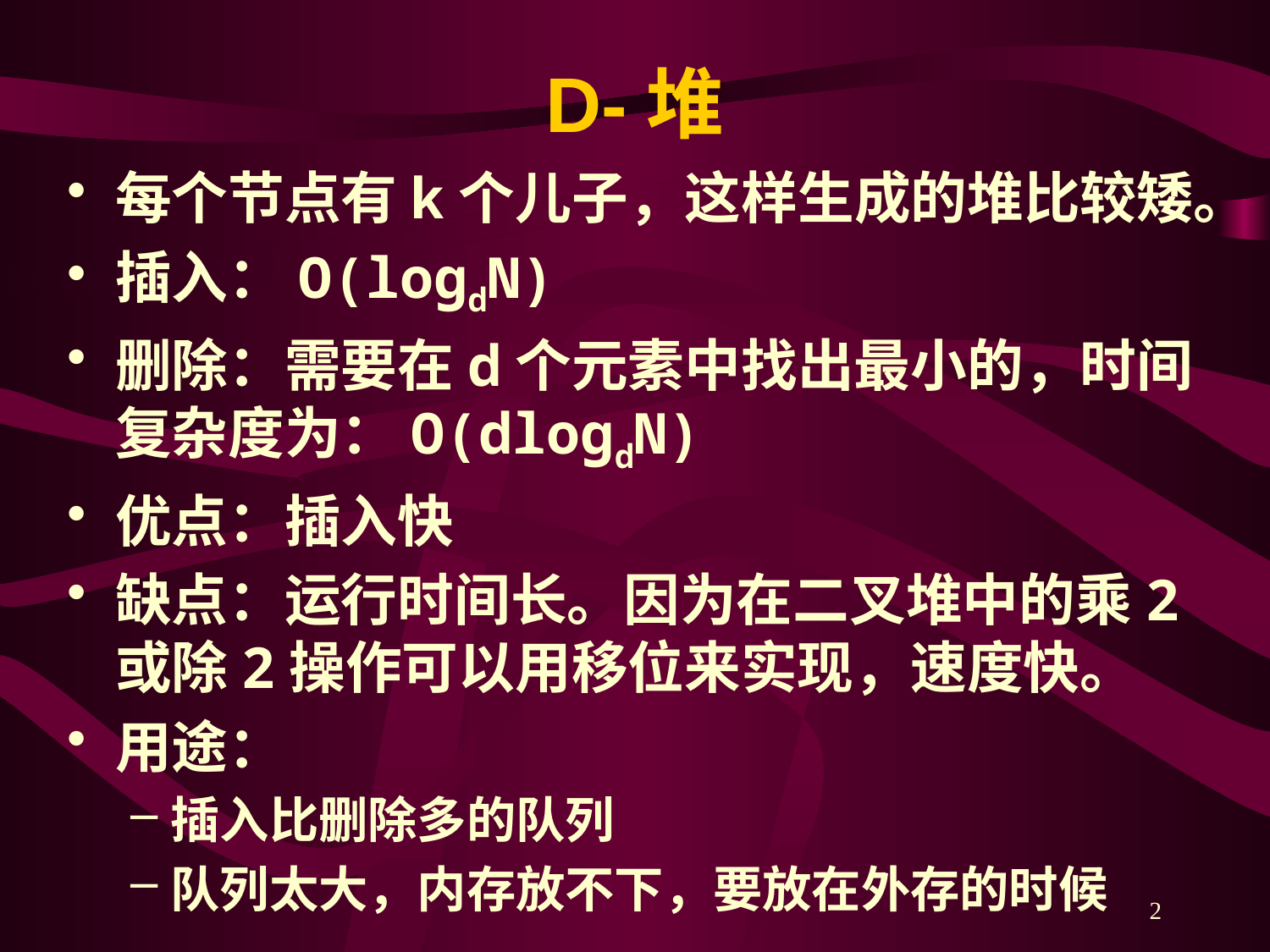

# D-堆
每个节点有k个儿子，这样生成的堆比较矮。
插入：O(logdN)
删除：需要在d个元素中找出最小的，时间复杂度为：O(dlogdN)
优点：插入快
缺点：运行时间长。因为在二叉堆中的乘2或除2操作可以用移位来实现，速度快。
用途：
插入比删除多的队列
队列太大，内存放不下，要放在外存的时候
2